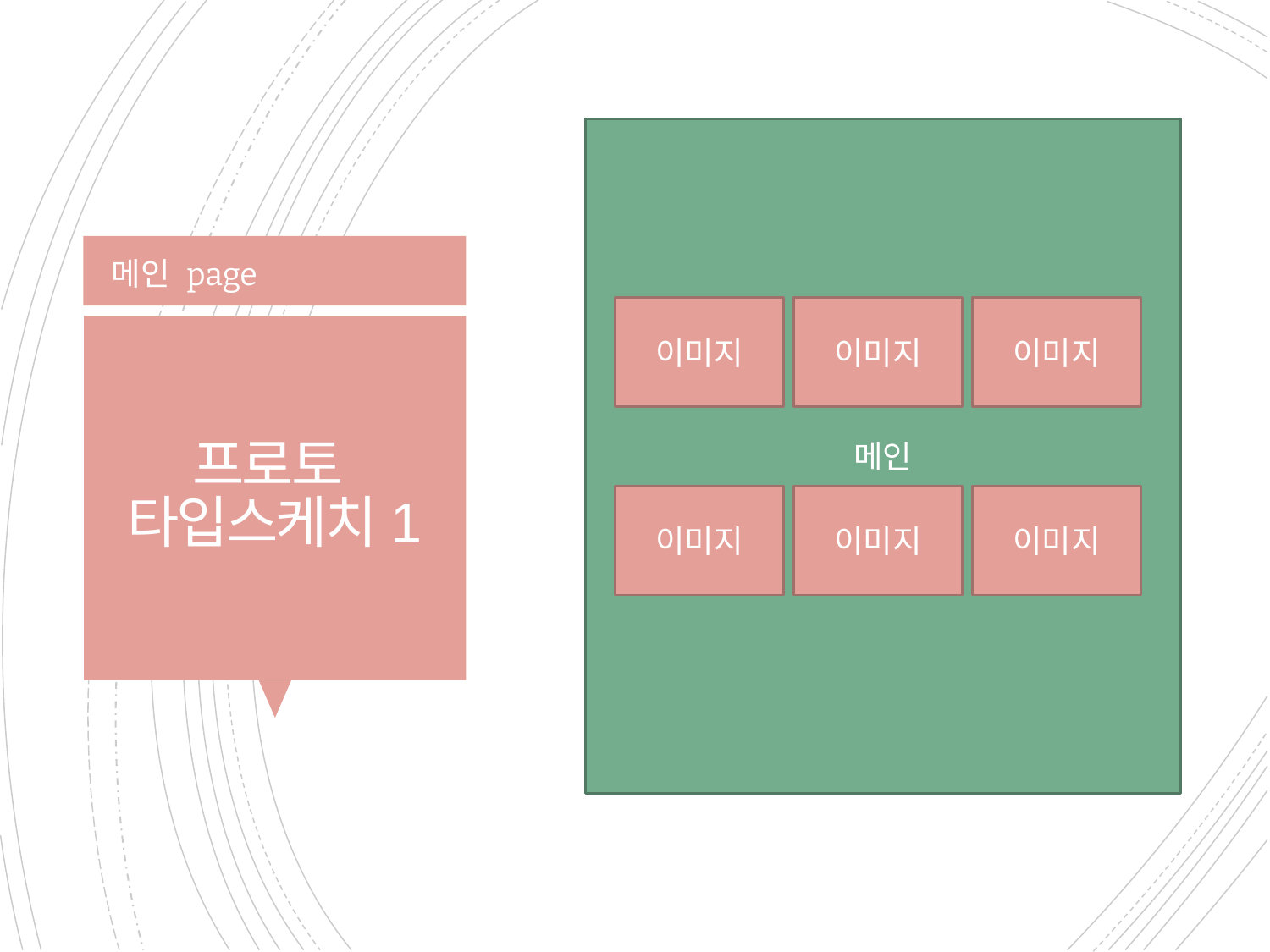

메인
메인 page
이미지
이미지
이미지
# 프로토 타입스케치1
이미지
이미지
이미지